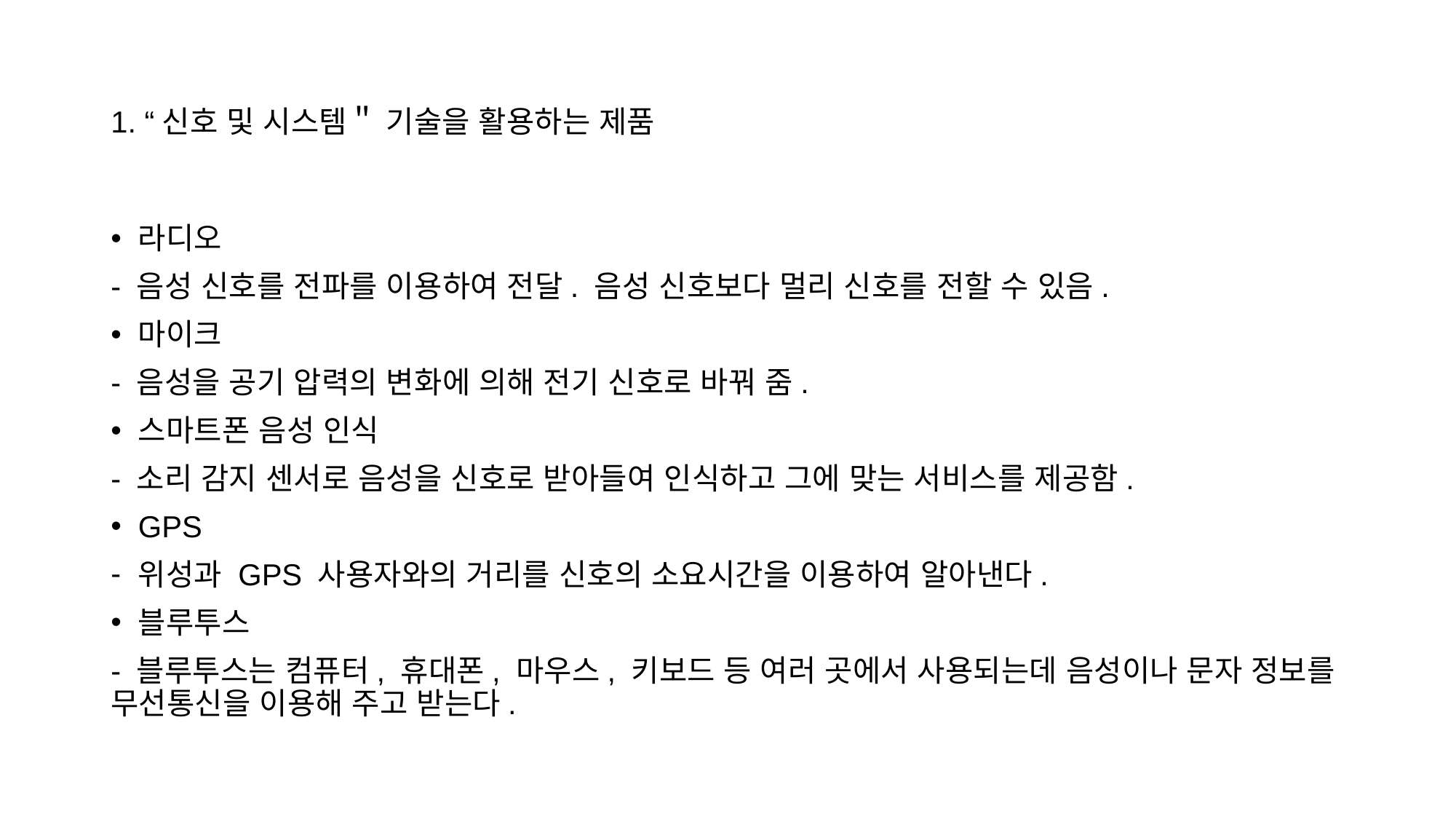

# 1. “신호 및 시스템＂ 기술을 활용하는 제품
라디오
- 음성 신호를 전파를 이용하여 전달. 음성 신호보다 멀리 신호를 전할 수 있음.
마이크
- 음성을 공기 압력의 변화에 의해 전기 신호로 바꿔 줌.
스마트폰 음성 인식
- 소리 감지 센서로 음성을 신호로 받아들여 인식하고 그에 맞는 서비스를 제공함.
GPS
위성과 GPS 사용자와의 거리를 신호의 소요시간을 이용하여 알아낸다.
블루투스
- 블루투스는 컴퓨터, 휴대폰, 마우스, 키보드 등 여러 곳에서 사용되는데 음성이나 문자 정보를 무선통신을 이용해 주고 받는다.